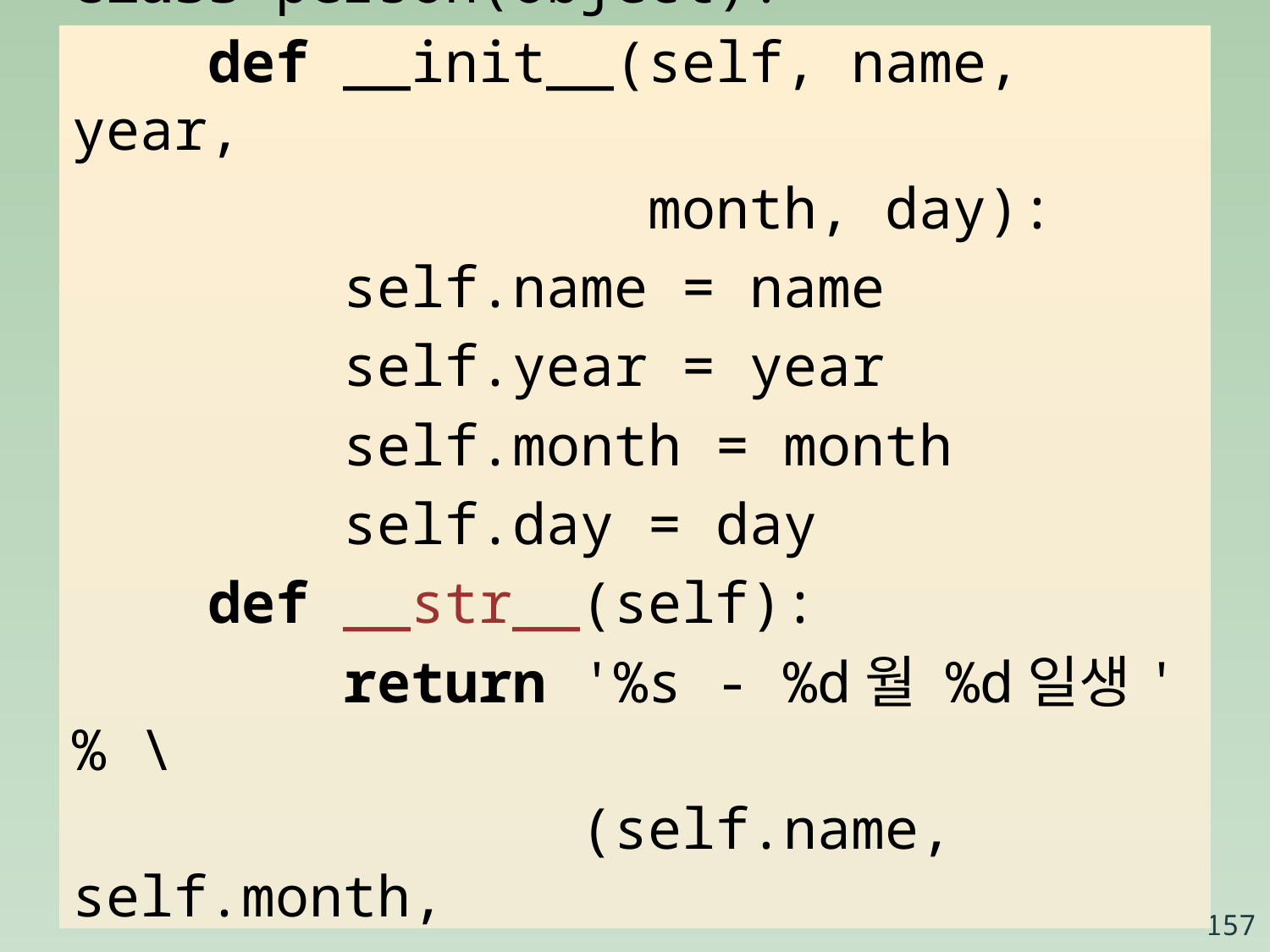

class person(object):
    def __init__(self, name, year,
                 month, day):
        self.name = name
        self.year = year
        self.month = month
        self.day = day
    def __str__(self):
        return '%s - %d월 %d일생' % \
               (self.name, self.month,
                self.day)
157